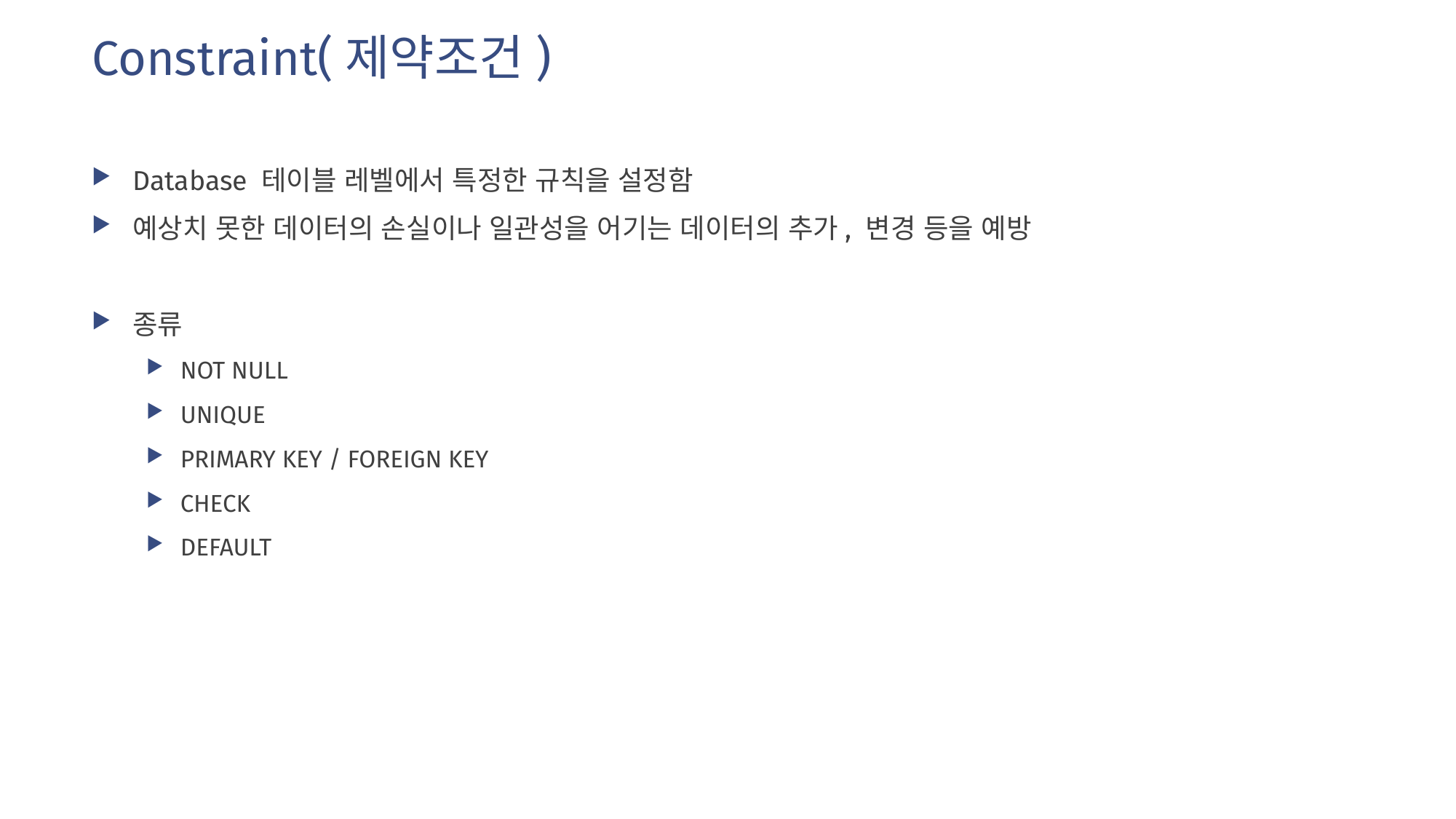

# Constraint(제약조건)
Database 테이블 레벨에서 특정한 규칙을 설정함
예상치 못한 데이터의 손실이나 일관성을 어기는 데이터의 추가, 변경 등을 예방

종류
NOT NULL
UNIQUE
PRIMARY KEY / FOREIGN KEY
CHECK
DEFAULT